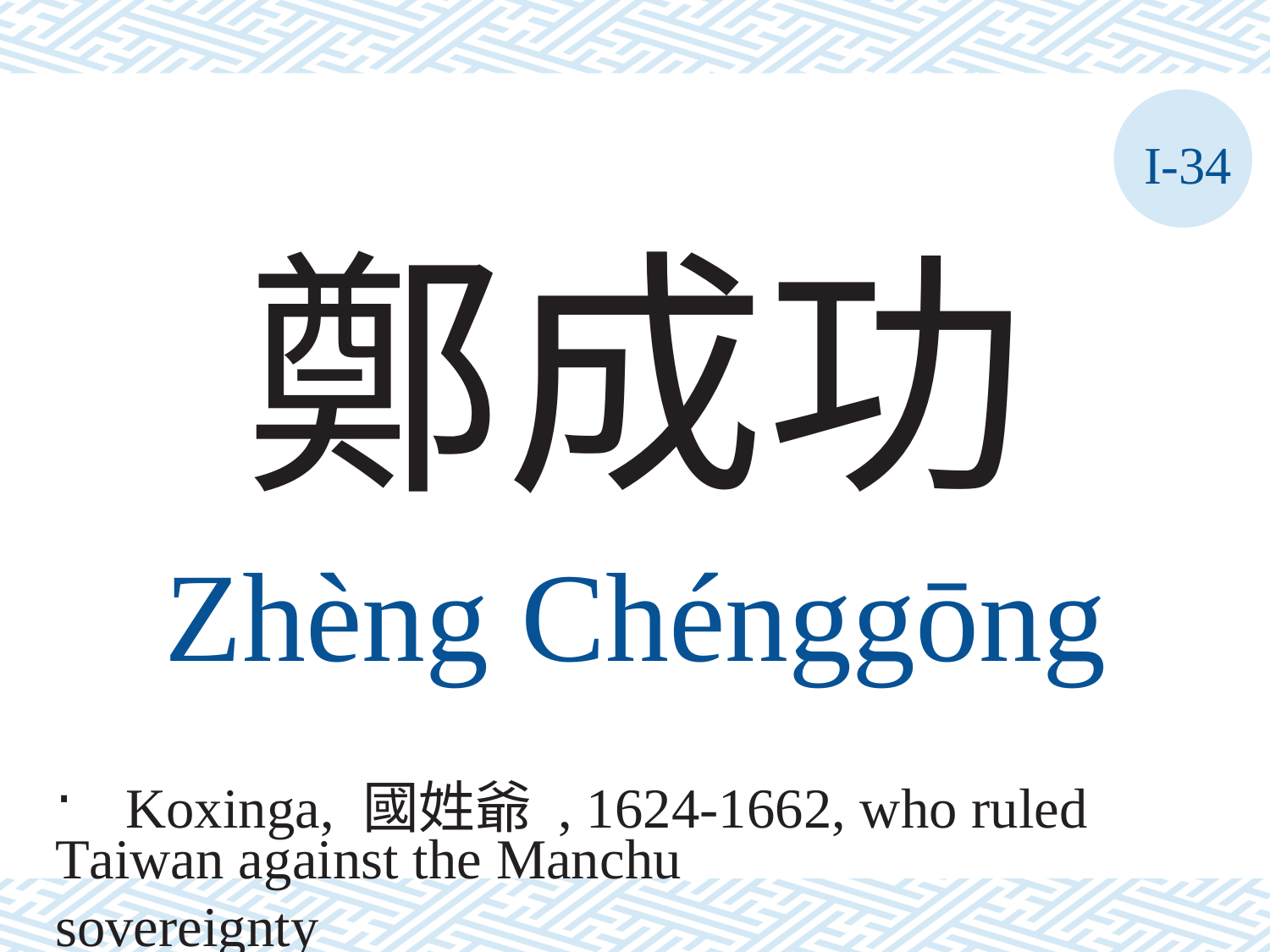

I-34
鄭成功
Zhèng	Chénggōng
Koxinga, 國姓爺 , 1624-1662, who ruled
Taiwan against the Manchu sovereignty